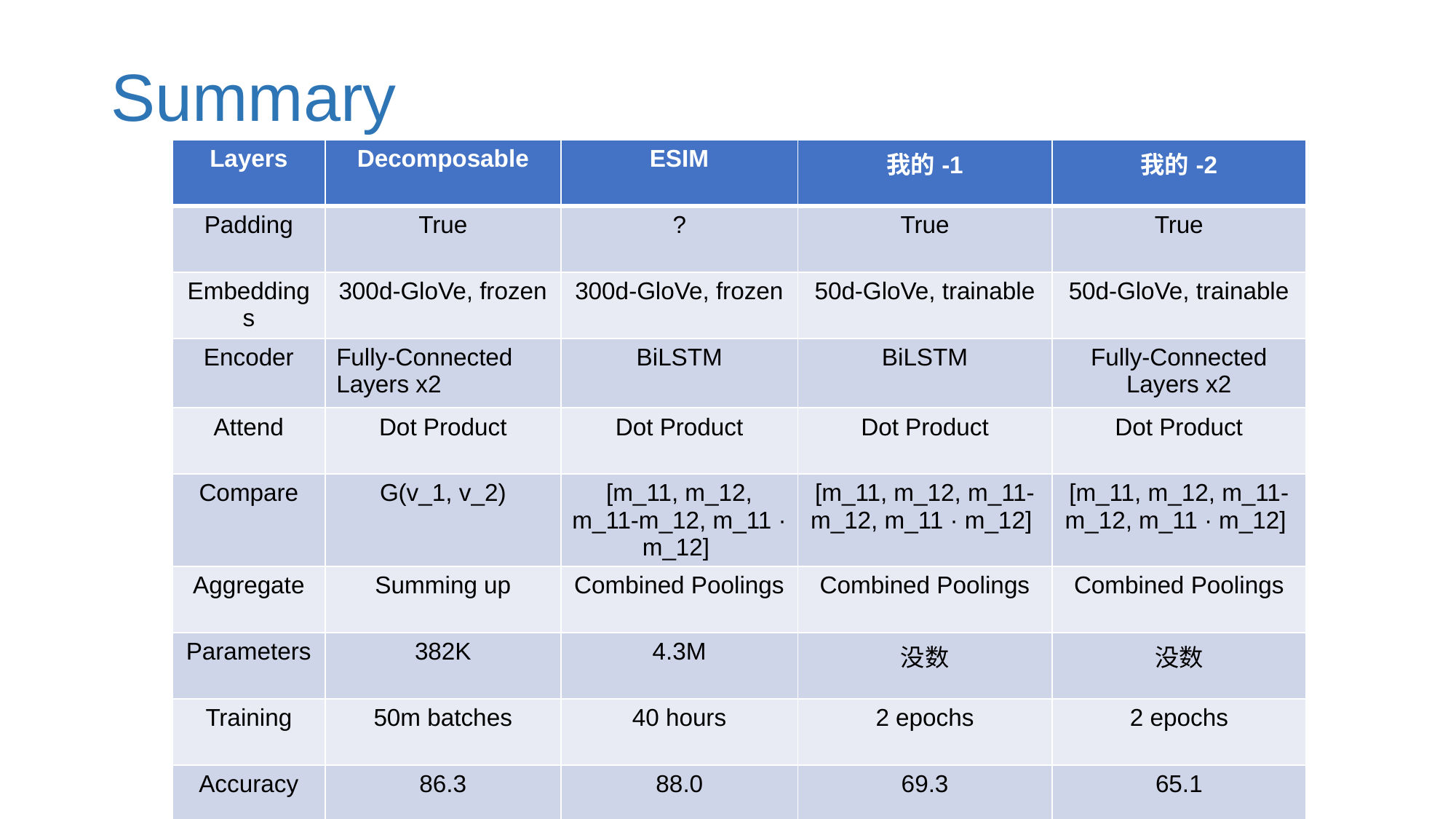

# Summary
| Layers | Decomposable | ESIM | 我的-1 | 我的-2 |
| --- | --- | --- | --- | --- |
| Padding | True | ? | True | True |
| Embeddings | 300d-GloVe, frozen | 300d-GloVe, frozen | 50d-GloVe, trainable | 50d-GloVe, trainable |
| Encoder | Fully-Connected Layers x2 | BiLSTM | BiLSTM | Fully-Connected Layers x2 |
| Attend | Dot Product | Dot Product | Dot Product | Dot Product |
| Compare | G(v\_1, v\_2) | [m\_11, m\_12, m\_11-m\_12, m\_11 · m\_12] | [m\_11, m\_12, m\_11-m\_12, m\_11 · m\_12] | [m\_11, m\_12, m\_11-m\_12, m\_11 · m\_12] |
| Aggregate | Summing up | Combined Poolings | Combined Poolings | Combined Poolings |
| Parameters | 382K | 4.3M | 没数 | 没数 |
| Training | 50m batches | 40 hours | 2 epochs | 2 epochs |
| Accuracy | 86.3 | 88.0 | 69.3 | 65.1 |